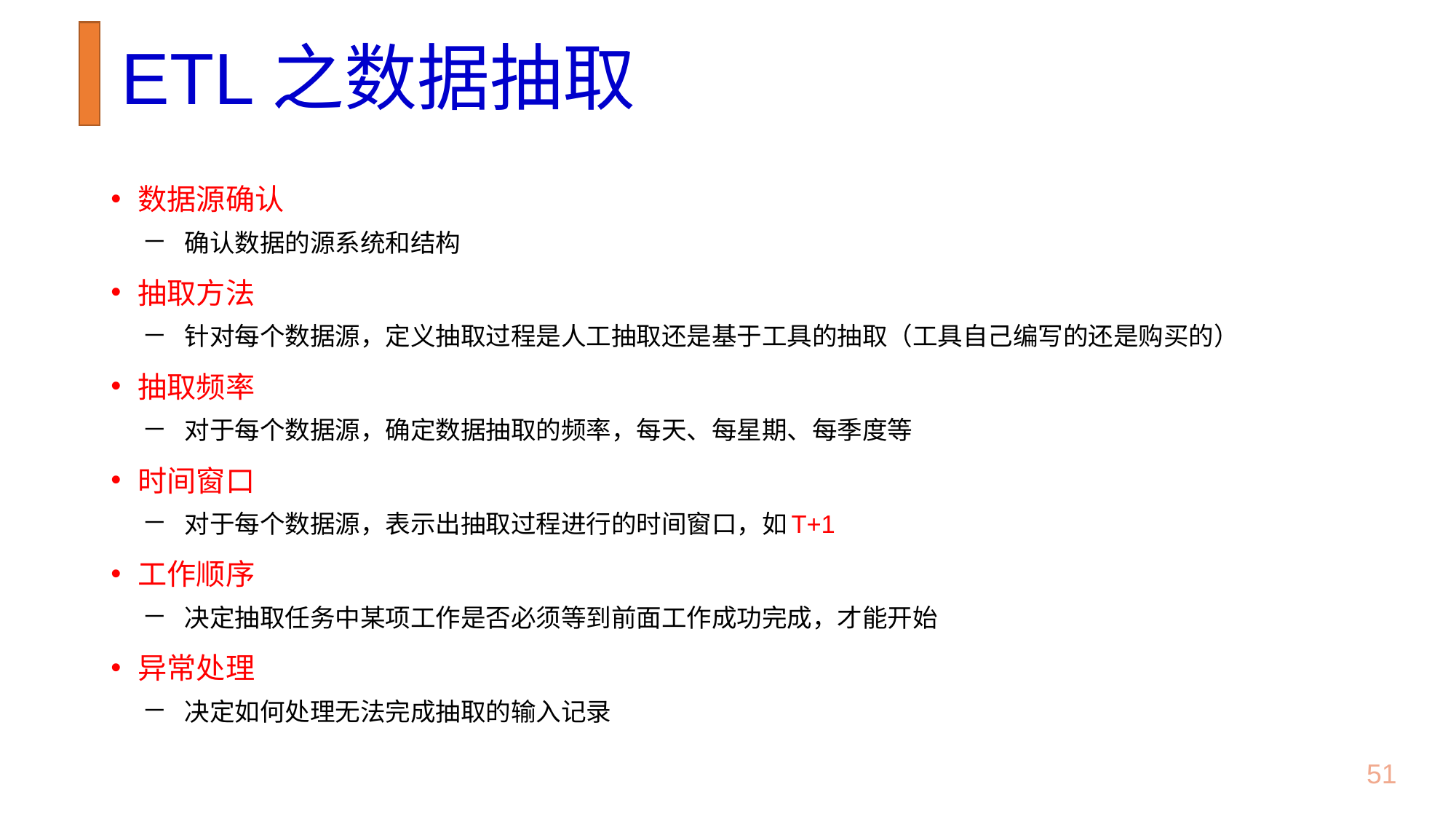

# ETL之数据抽取
数据源确认
确认数据的源系统和结构
抽取方法
针对每个数据源，定义抽取过程是人工抽取还是基于工具的抽取（工具自己编写的还是购买的）
抽取频率
对于每个数据源，确定数据抽取的频率，每天、每星期、每季度等
时间窗口
对于每个数据源，表示出抽取过程进行的时间窗口，如T+1
工作顺序
决定抽取任务中某项工作是否必须等到前面工作成功完成，才能开始
异常处理
决定如何处理无法完成抽取的输入记录
51